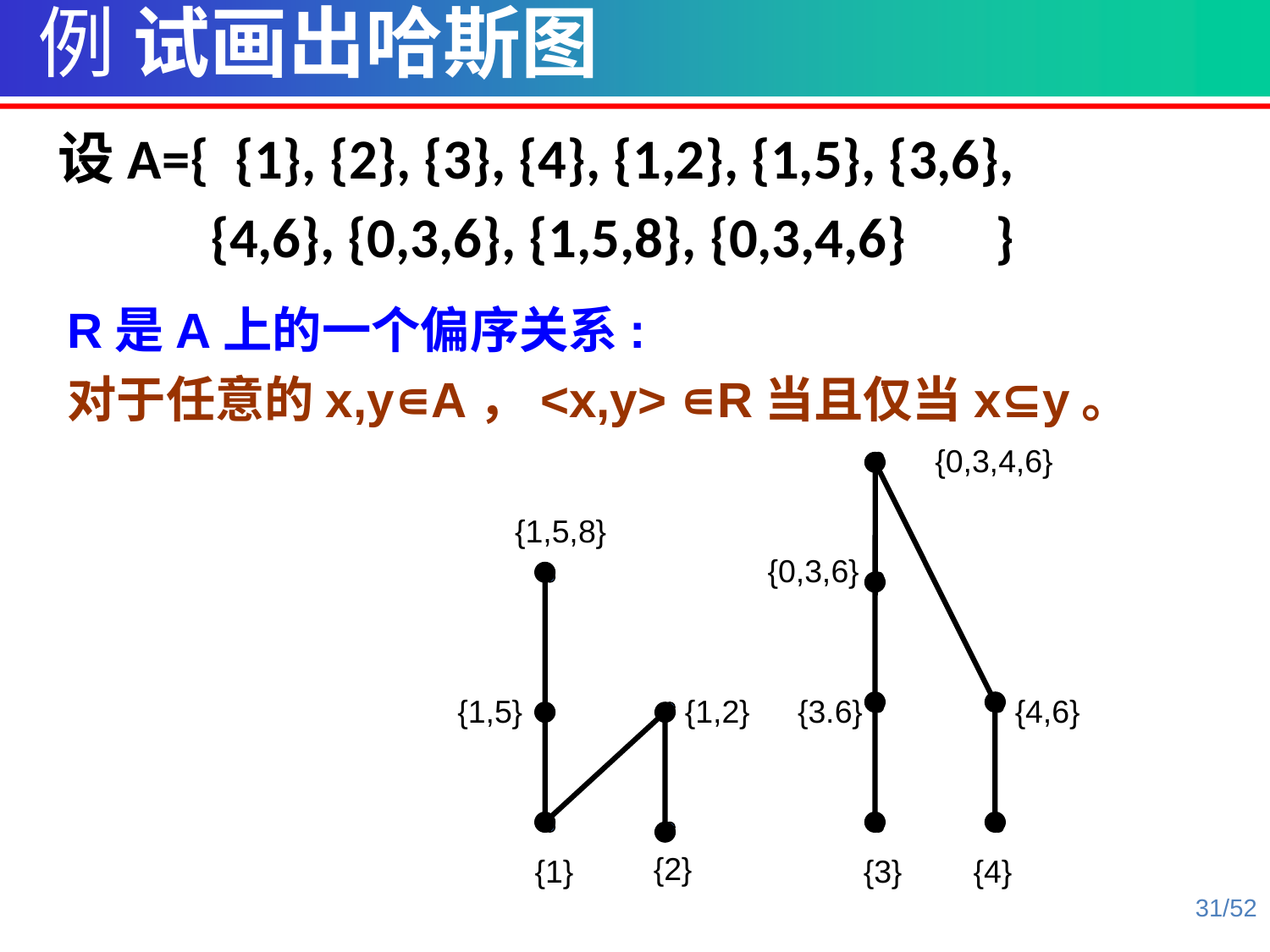

例 试画出哈斯图
设A={  {1}, {2}, {3}, {4}, {1,2}, {1,5}, {3,6},
            {4,6}, {0,3,6}, {1,5,8}, {0,3,4,6}       }

R是A上的一个偏序关系:
对于任意的x,y∊A，<x,y> ∊R当且仅当x⊆y。
{0,3,4,6}

{1,5,8}
{0,3,6}

{1,5}
{1,2}
{3.6}
{4,6}

{2}
{1}
{3}
{4}
31/52